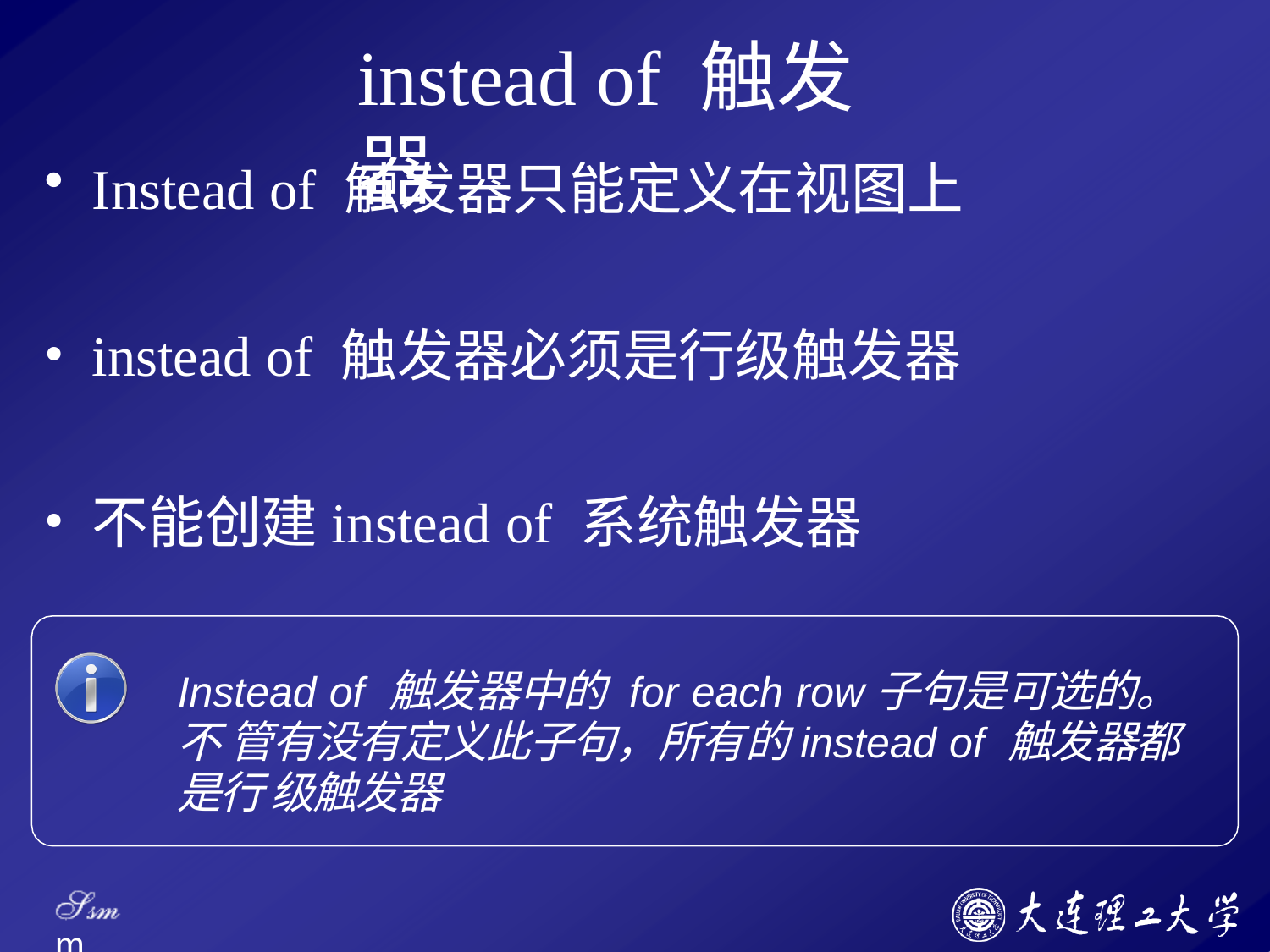

# instead of 触发器
Instead of 触发器只能定义在视图上

instead of 触发器必须是行级触发器

不能创建instead of 系统触发器

Instead of 触发器中的 for each row子句是可选的。不 管有没有定义此子句，所有的instead of 触发器都是行 级触发器

Ssm